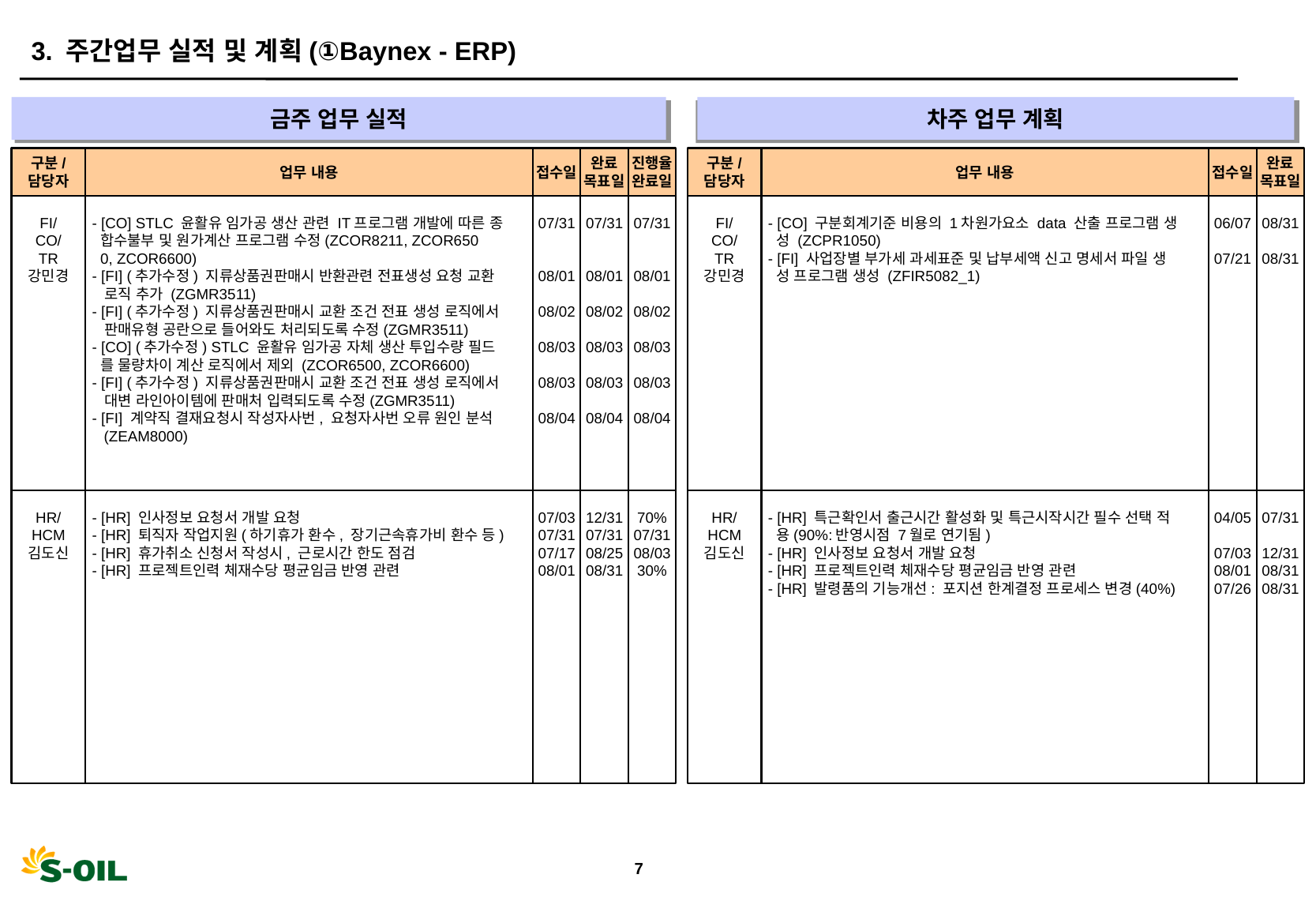

3. 주간업무 실적 및 계획(①Baynex - ERP)
금주 업무 실적
차주 업무 계획
" "
" "
구분/
담당자
업무 내용
접수일
완료
목표일
진행율
완료일
구분/
담당자
업무 내용
접수일
완료
목표일
FI/
CO/
TR
강민경

- [CO] STLC 윤활유 임가공 생산 관련 IT프로그램 개발에 따른 종
  합수불부 및 원가계산 프로그램 수정(ZCOR8211, ZCOR650
  0, ZCOR6600)
- [FI] (추가수정) 지류상품권판매시 반환관련 전표생성 요청 교환
   로직 추가 (ZGMR3511)
- [FI] (추가수정) 지류상품권판매시 교환 조건 전표 생성 로직에서
   판매유형 공란으로 들어와도 처리되도록 수정(ZGMR3511)
- [CO] (추가수정) STLC 윤활유 임가공 자체 생산 투입수량 필드
  를 물량차이 계산 로직에서 제외 (ZCOR6500, ZCOR6600)
- [FI] (추가수정) 지류상품권판매시 교환 조건 전표 생성 로직에서
   대변 라인아이템에 판매처 입력되도록 수정(ZGMR3511)
- [FI] 계약직 결재요청시 작성자사번, 요청자사번 오류 원인 분석
  (ZEAM8000)
07/31
08/01
08/02
08/03
08/03
08/04
07/31
08/01
08/02
08/03
08/03
08/04
07/31
08/01
08/02
08/03
08/03
08/04
FI/
CO/
TR
강민경

- [CO] 구분회계기준 비용의 1차원가요소 data 산출 프로그램 생
  성 (ZCPR1050)
- [FI] 사업장별 부가세 과세표준 및 납부세액 신고 명세서 파일 생
  성 프로그램 생성 (ZFIR5082_1)
06/07
07/21
08/31
08/31
HR/
HCM
김도신

- [HR] 인사정보 요청서 개발 요청
- [HR] 퇴직자 작업지원(하기휴가 환수, 장기근속휴가비 환수 등)
- [HR] 휴가취소 신청서 작성시, 근로시간 한도 점검
- [HR] 프로젝트인력 체재수당 평균임금 반영 관련
07/03
07/31
07/17
08/01
12/31
07/31
08/25
08/31
70%
07/31
08/03
30%
HR/
HCM
김도신

- [HR] 특근확인서 출근시간 활성화 및 특근시작시간 필수 선택 적
  용(90%:반영시점 7월로 연기됨)
- [HR] 인사정보 요청서 개발 요청
- [HR] 프로젝트인력 체재수당 평균임금 반영 관련
- [HR] 발령품의 기능개선: 포지션 한계결정 프로세스 변경(40%)
04/05
07/03
08/01
07/26
07/31
12/31
08/31
08/31